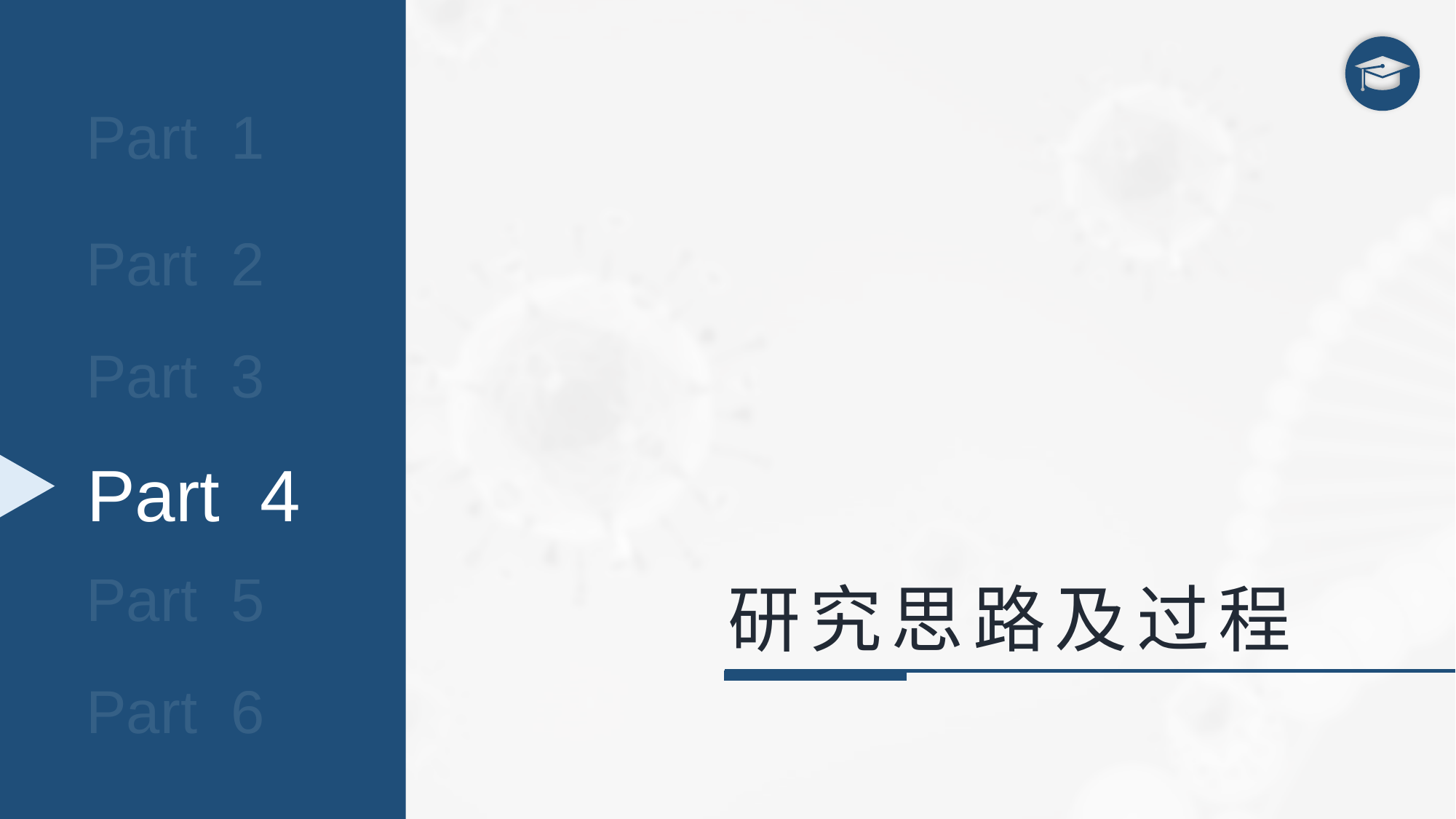

Part  1
Part  2
Part  3
Part  4

Part  5
研究思路及过程
Part  6